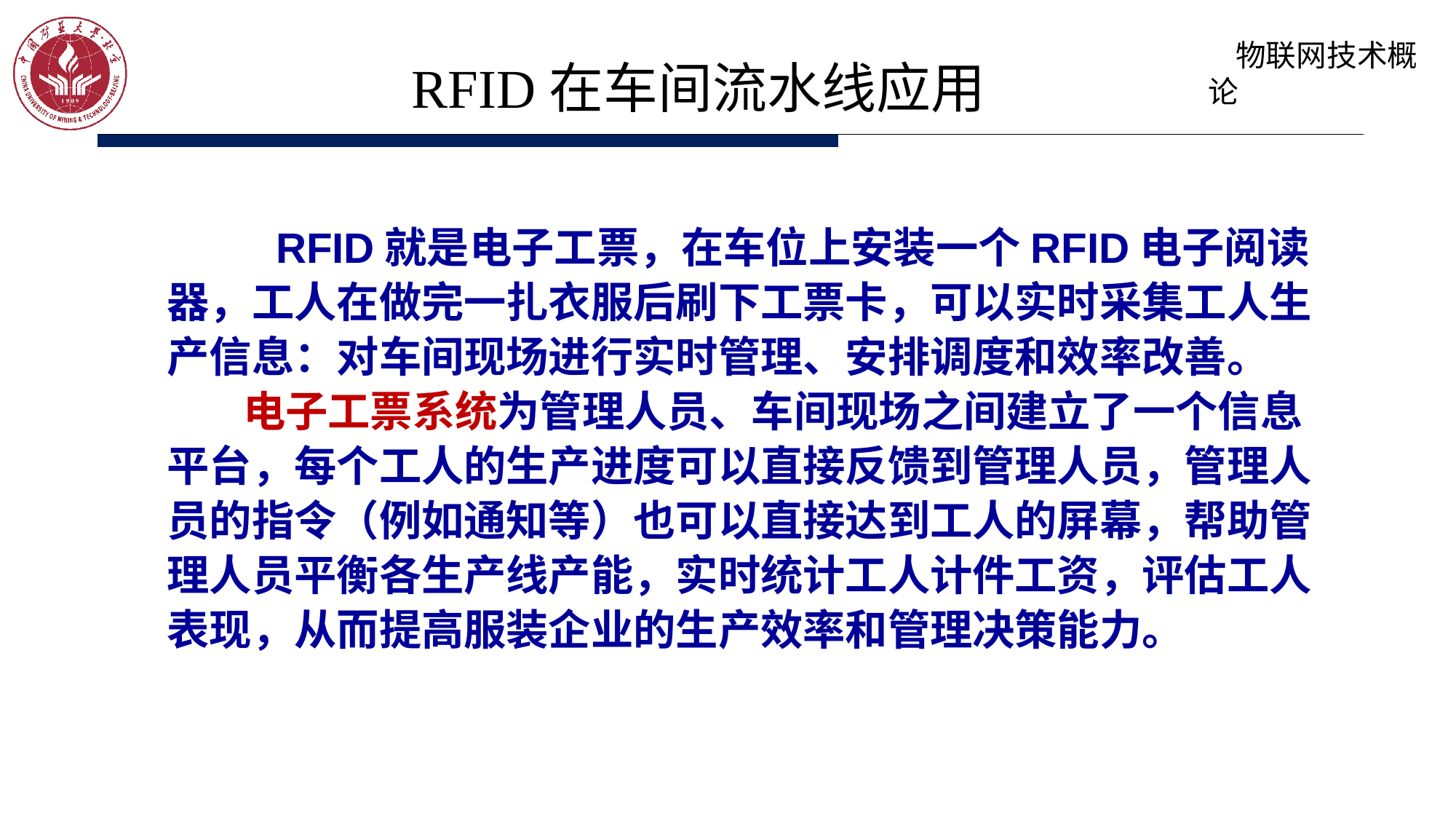

RFID在车间流水线应用
　RFID就是电子工票，在车位上安装一个RFID电子阅读器，工人在做完一扎衣服后刷下工票卡，可以实时采集工人生产信息：对车间现场进行实时管理、安排调度和效率改善。
 电子工票系统为管理人员、车间现场之间建立了一个信息平台，每个工人的生产进度可以直接反馈到管理人员，管理人员的指令（例如通知等）也可以直接达到工人的屏幕，帮助管理人员平衡各生产线产能，实时统计工人计件工资，评估工人表现，从而提高服装企业的生产效率和管理决策能力。